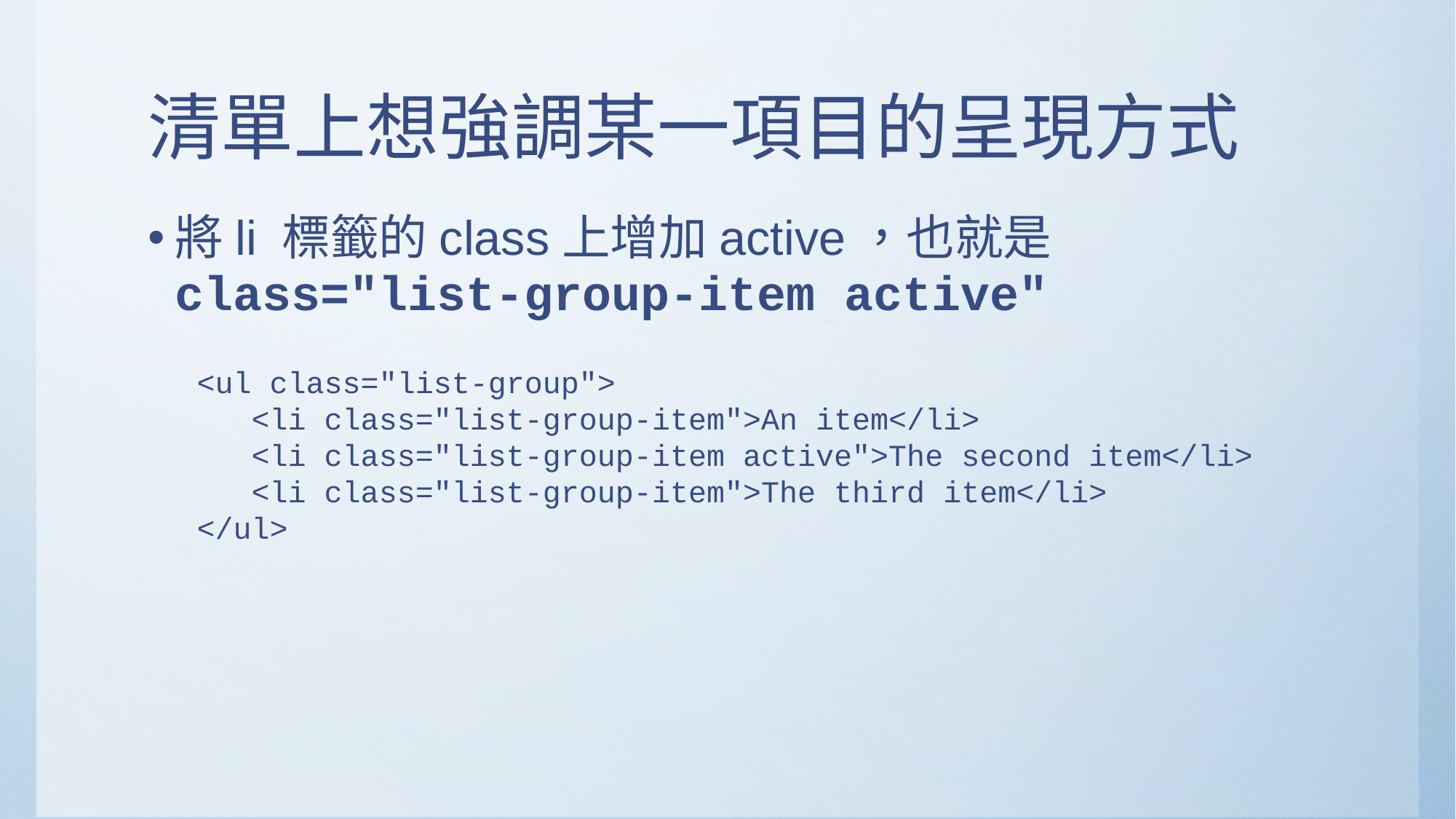

# 清單上想強調某一項目的呈現方式
將li 標籤的class上增加active，也就是class="list-group-item active"
<ul class="list-group">
   <li class="list-group-item">An item</li>
   <li class="list-group-item active">The second item</li>
   <li class="list-group-item">The third item</li>
</ul>